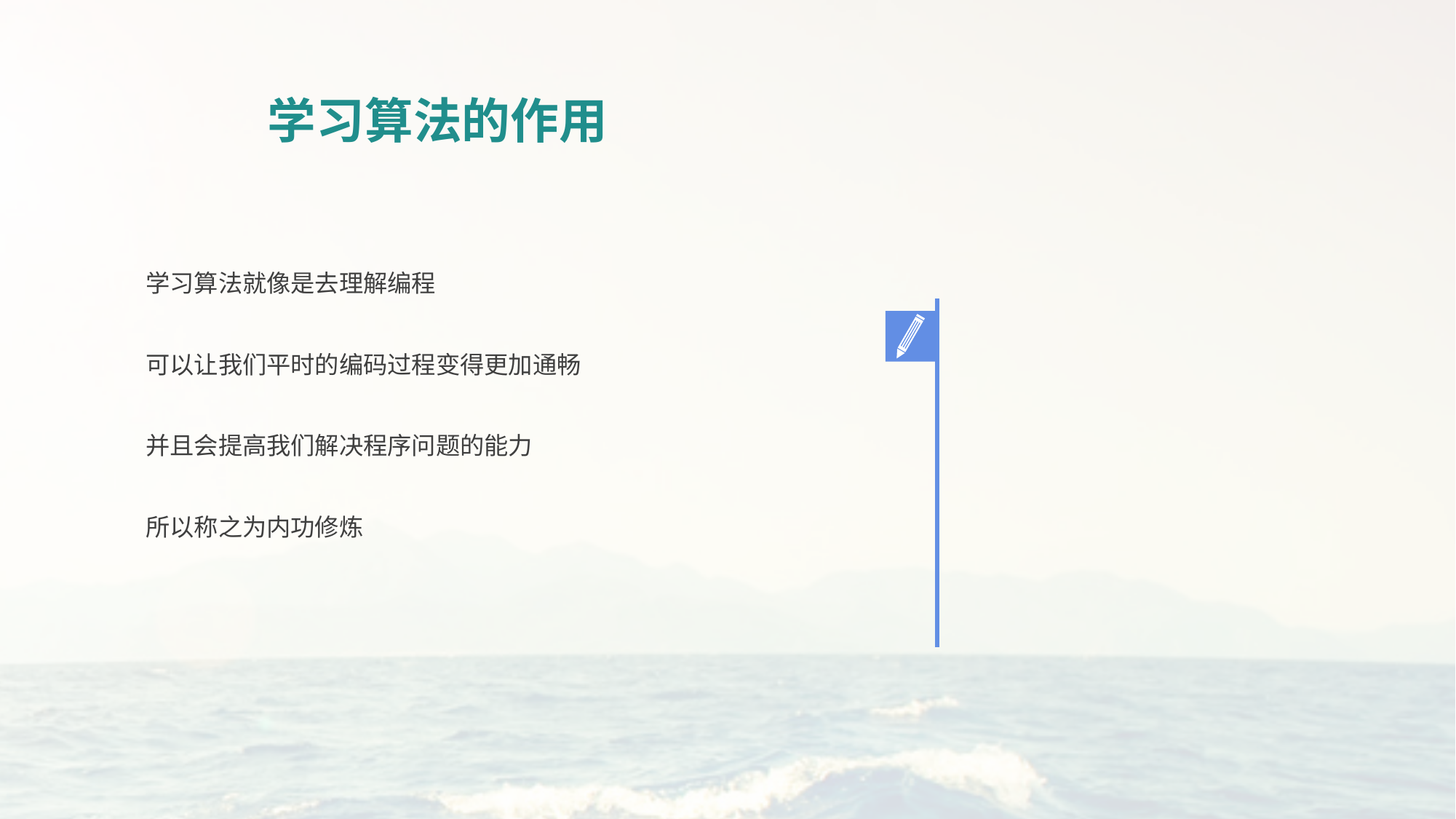

学习算法的作用
学习算法就像是去理解编程

可以让我们平时的编码过程变得更加通畅

并且会提高我们解决程序问题的能力

所以称之为内功修炼